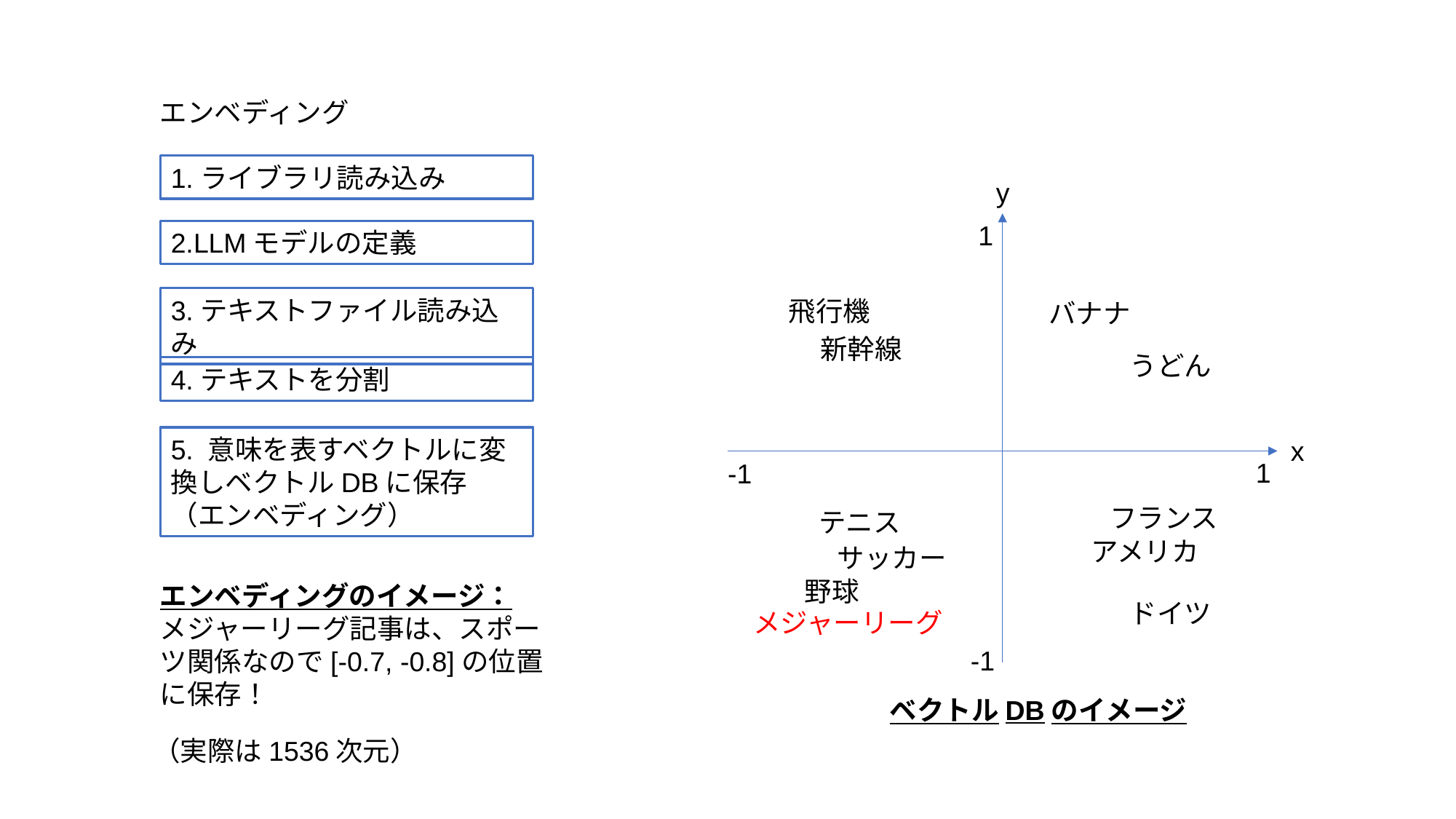

エンベディング
1.ライブラリ読み込み
y
1
2.LLMモデルの定義
3.テキストファイル読み込み
飛行機
バナナ
新幹線
うどん
4.テキストを分割
5. 意味を表すベクトルに変換しベクトルDBに保存
（エンベディング）
x
1
-1
フランス
テニス
アメリカ
サッカー
野球
エンベディングのイメージ：
メジャーリーグ記事は、スポーツ関係なので[-0.7, -0.8]の位置に保存！
ドイツ
メジャーリーグ
-1
ベクトルDBのイメージ
（実際は1536次元）